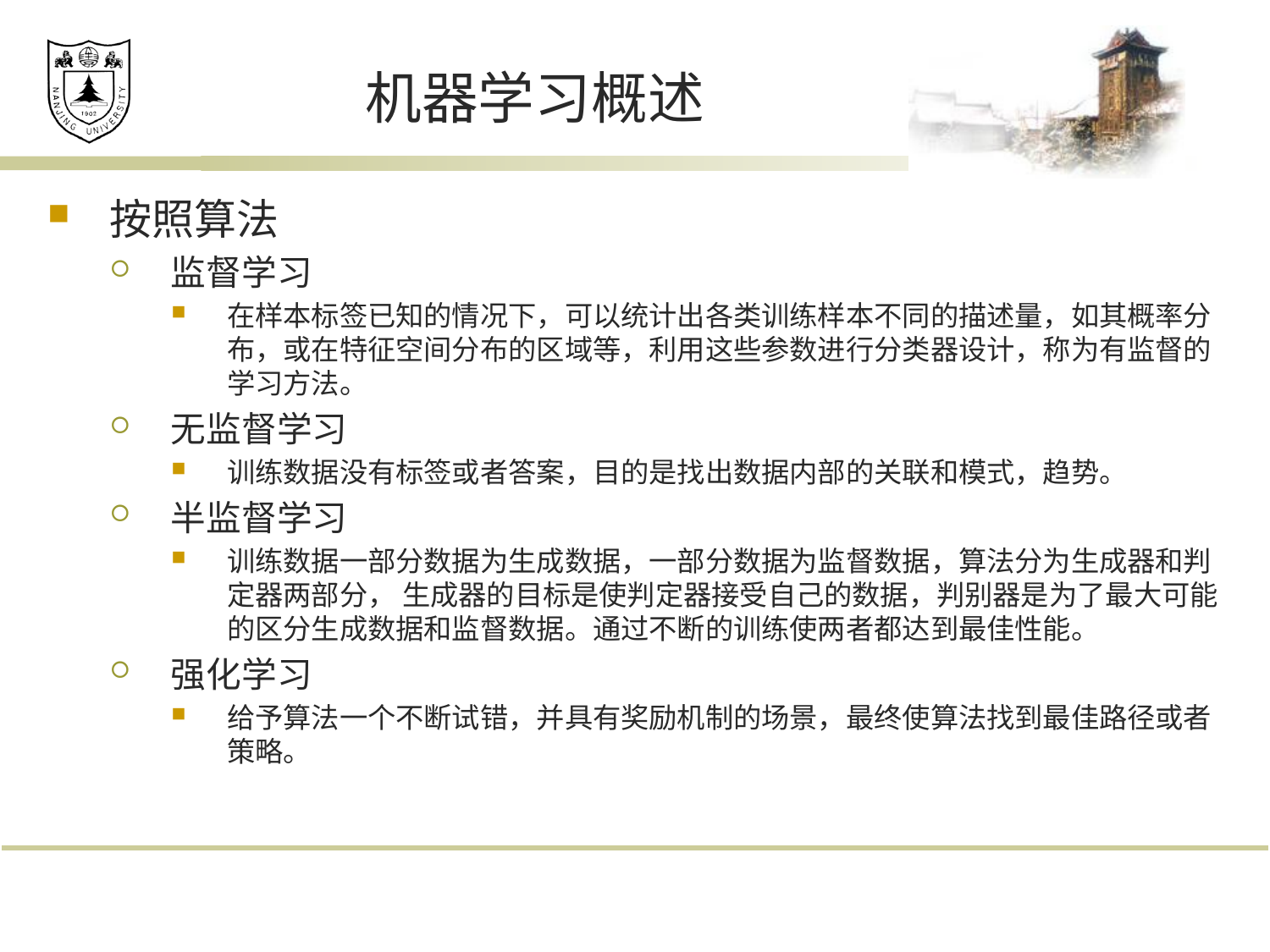

# 机器学习概述
按照算法
监督学习
在样本标签已知的情况下，可以统计出各类训练样本不同的描述量，如其概率分布，或在特征空间分布的区域等，利用这些参数进行分类器设计，称为有监督的学习方法。
无监督学习
训练数据没有标签或者答案，目的是找出数据内部的关联和模式，趋势。
半监督学习
训练数据一部分数据为生成数据，一部分数据为监督数据，算法分为生成器和判定器两部分， 生成器的目标是使判定器接受自己的数据，判别器是为了最大可能的区分生成数据和监督数据。通过不断的训练使两者都达到最佳性能。
强化学习
给予算法一个不断试错，并具有奖励机制的场景，最终使算法找到最佳路径或者策略。